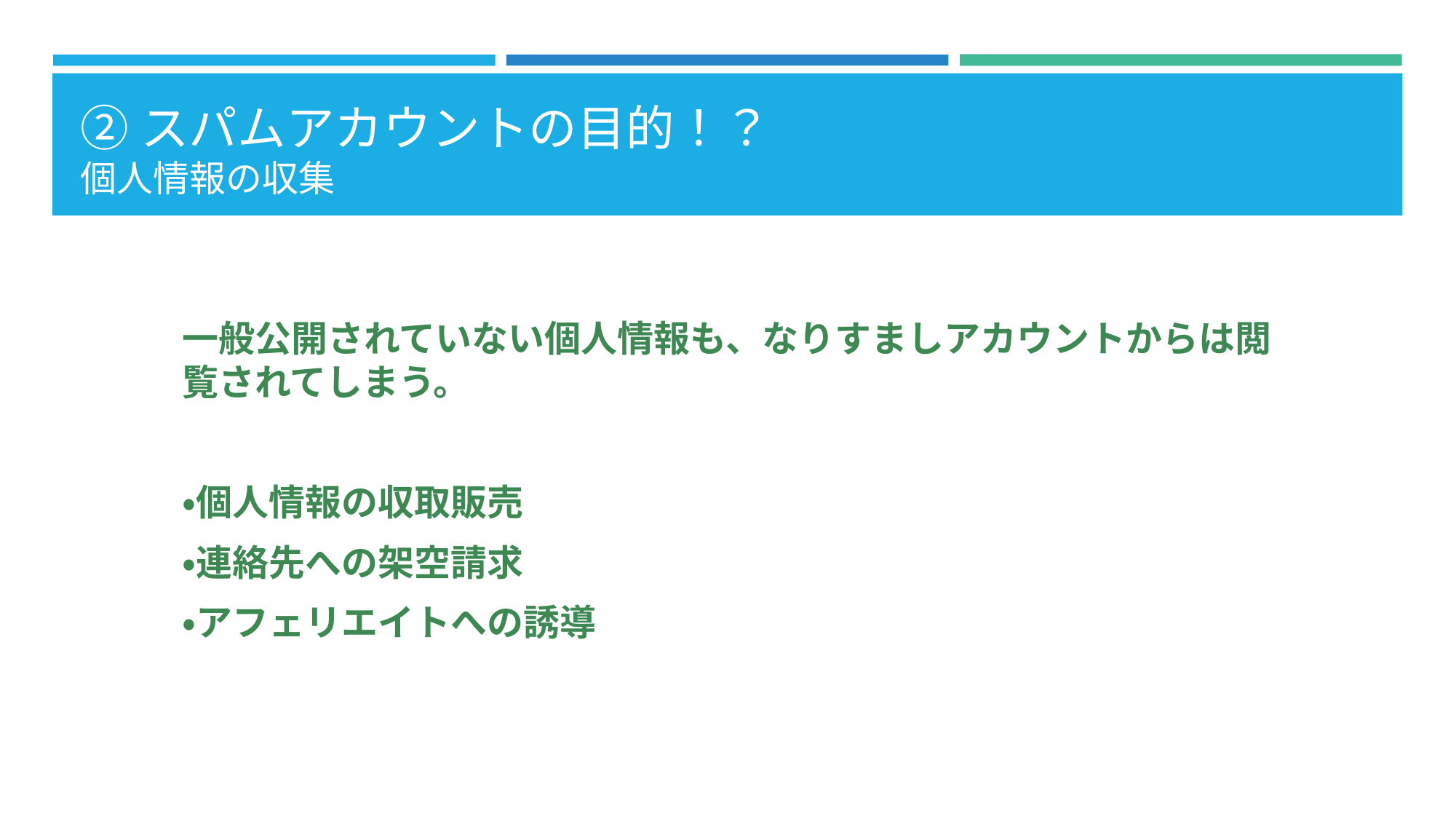

# ②スパムアカウントの目的！？ 個人情報の収集
一般公開されていない個人情報も、なりすましアカウントからは閲覧されてしまう。

・個人情報の収取販売
・連絡先への架空請求
・アフェリエイトへの誘導